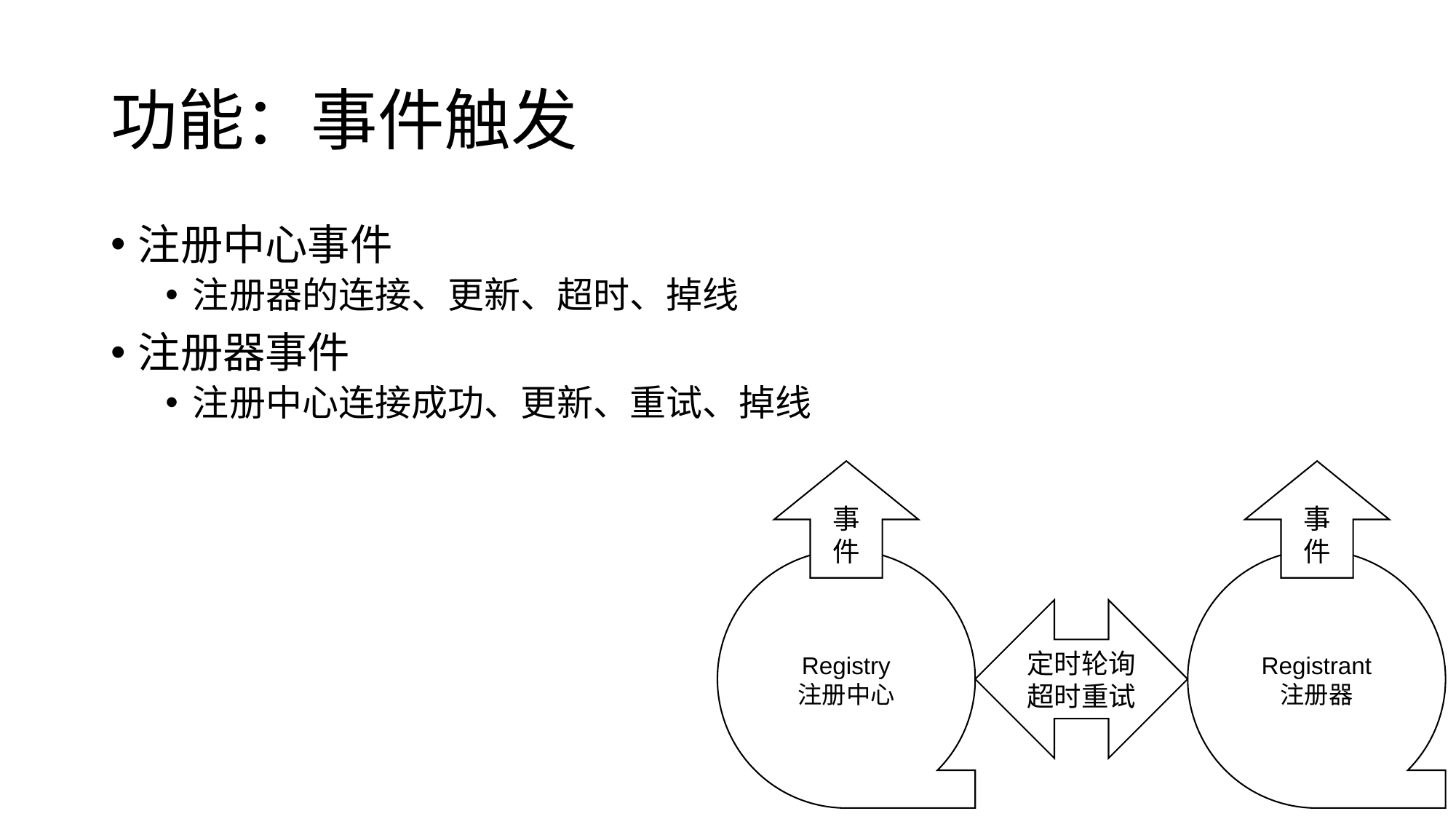

# 功能：事件触发
注册中心事件
注册器的连接、更新、超时、掉线
注册器事件
注册中心连接成功、更新、重试、掉线
事件
事件
Registry
注册中心
Registrant
注册器
定时轮询
超时重试